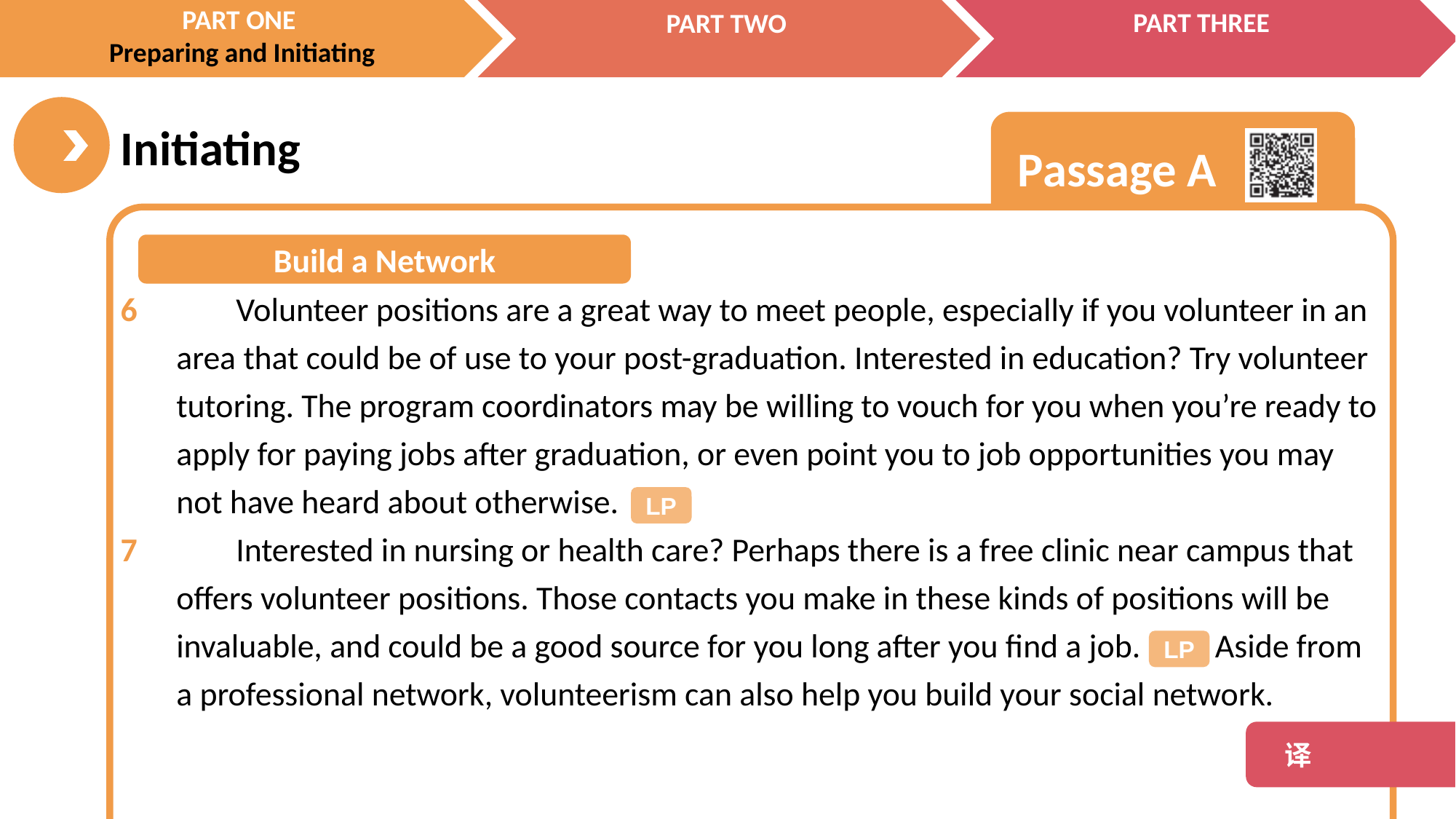

6

7

Build a Network

        Volunteer positions are a great way to meet people, especially if you volunteer in an area that could be of use to your post-graduation. Interested in education? Try volunteer tutoring. The program coordinators may be willing to vouch for you when you’re ready to apply for paying jobs after graduation, or even point you to job opportunities you may not have heard about otherwise.
        Interested in nursing or health care? Perhaps there is a free clinic near campus that offers volunteer positions. Those contacts you make in these kinds of positions will be invaluable, and could be a good source for you long after you find a job.          Aside from a professional network, volunteerism can also help you build your social network.
LP
LP
   译